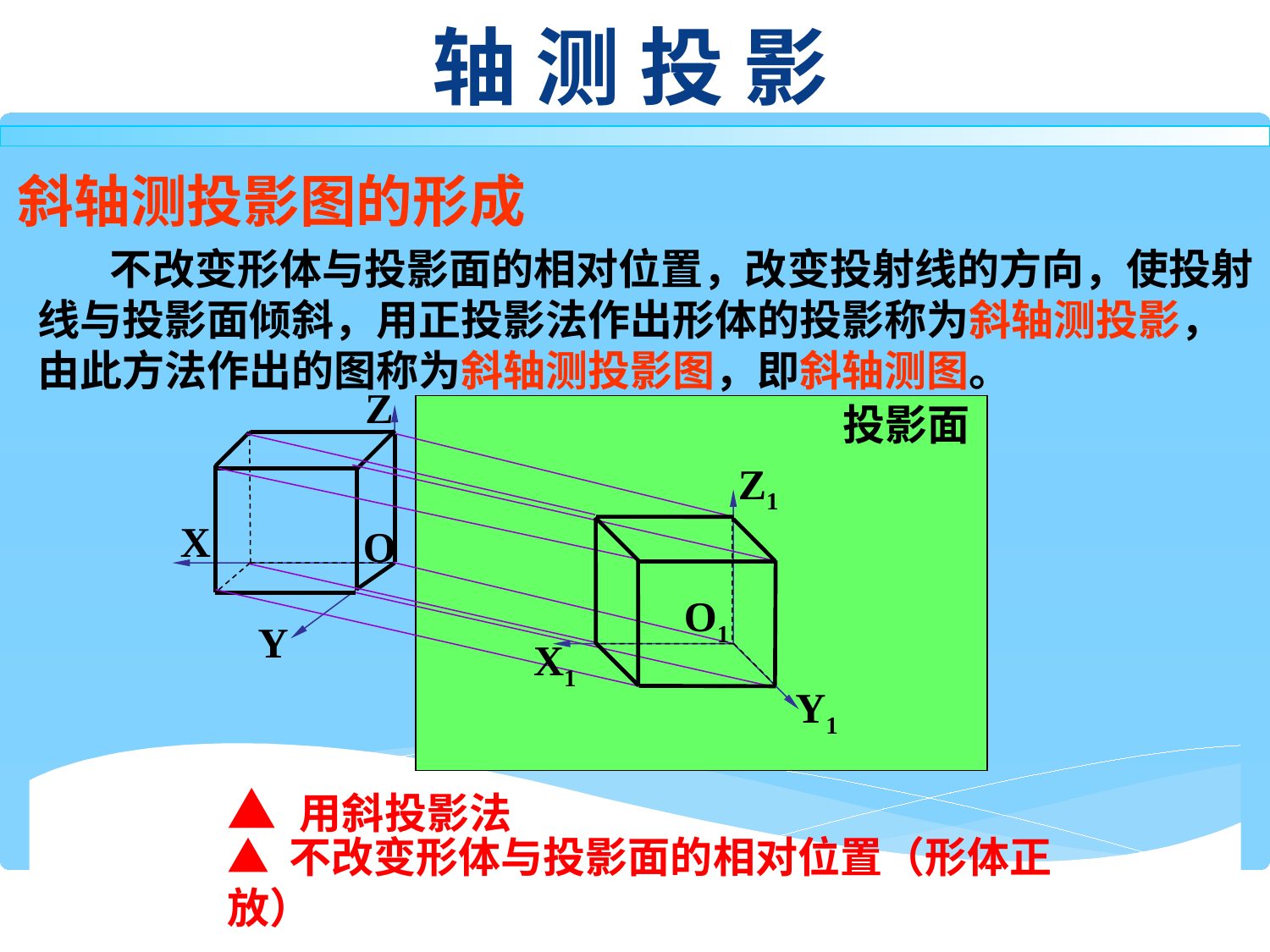

轴 测 投 影

斜轴测投影图的形成
        不改变形体与投影面的相对位置，改变投射线的方向，使投射线与投影面倾斜，用正投影法作出形体的投影称为斜轴测投影，由此方法作出的图称为斜轴测投影图，即斜轴测图。

Z

X
O

Y
投影面

Z1

O1
X1

Y1

▲ 用斜投影法
▲ 不改变形体与投影面的相对位置（形体正放）